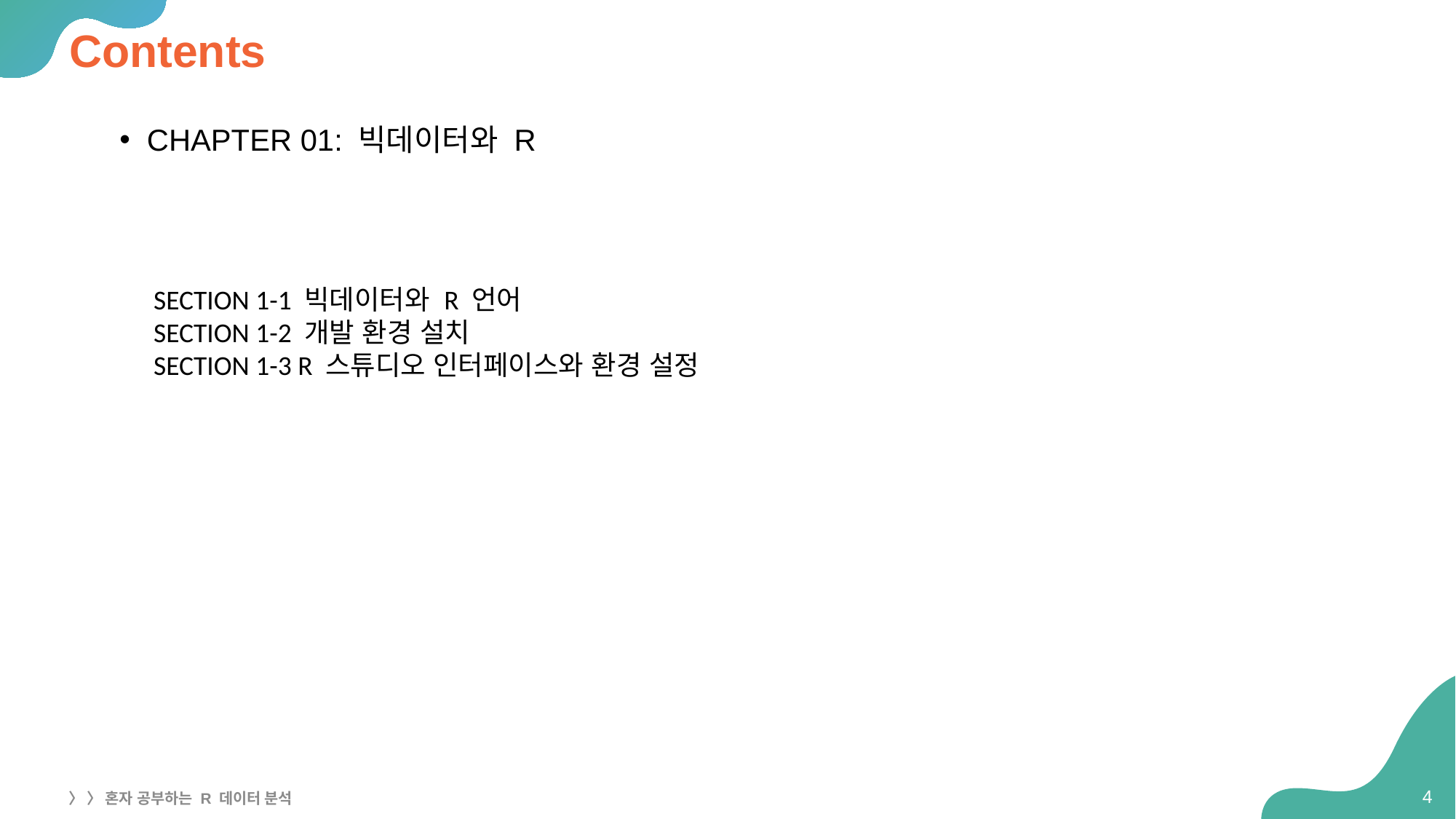

# Contents
CHAPTER 01: 빅데이터와 R

SECTION 1-1 빅데이터와 R 언어
SECTION 1-2 개발 환경 설치
SECTION 1-3 R 스튜디오 인터페이스와 환경 설정
4
〉 〉 혼자 공부하는 R 데이터 분석